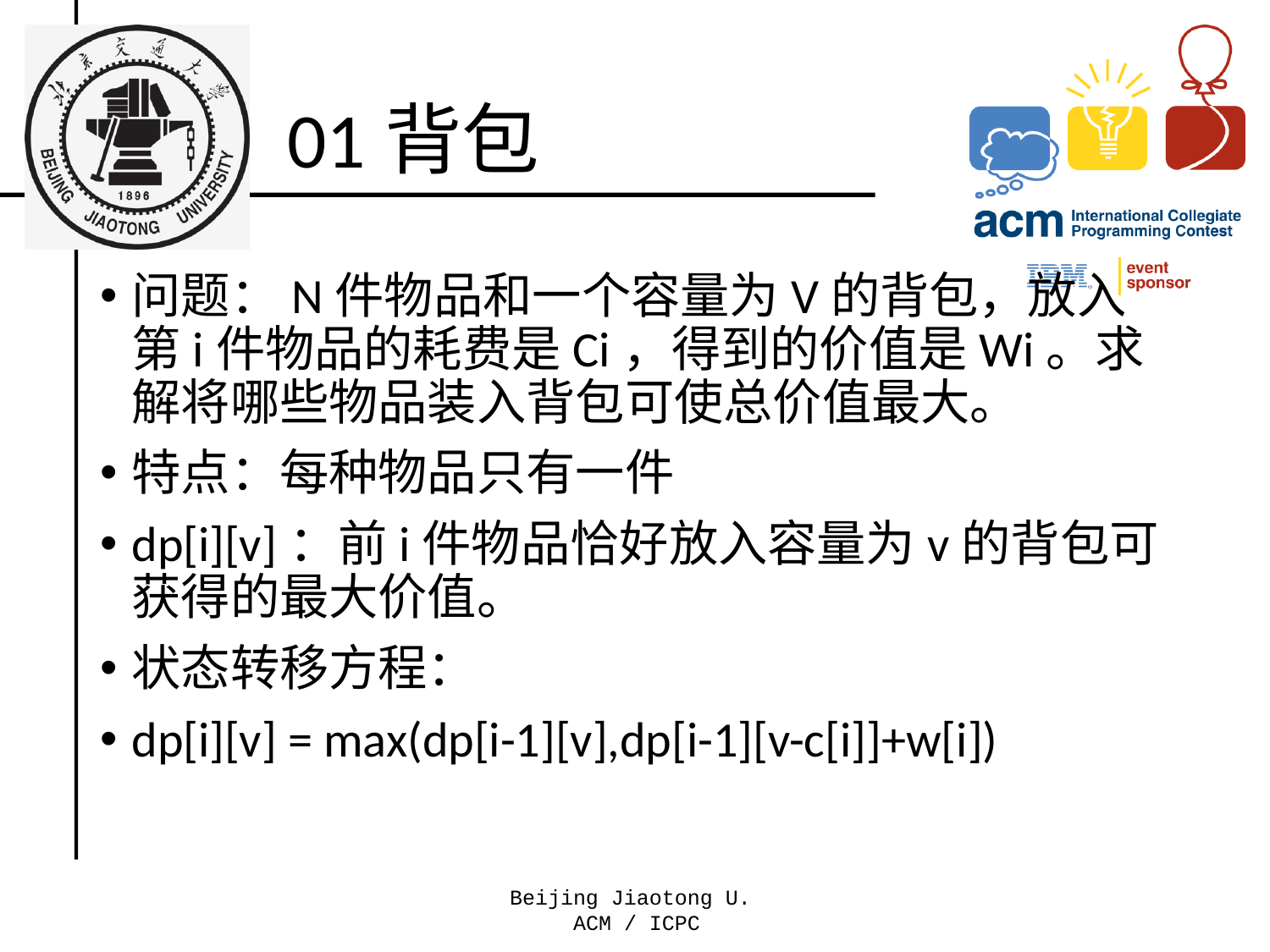

# 01背包
问题：N件物品和一个容量为V的背包，放入第i件物品的耗费是Ci，得到的价值是Wi。求解将哪些物品装入背包可使总价值最大。
特点：每种物品只有一件
dp[i][v]：前i件物品恰好放入容量为v的背包可获得的最大价值。
状态转移方程：
dp[i][v] = max(dp[i-1][v],dp[i-1][v-c[i]]+w[i])